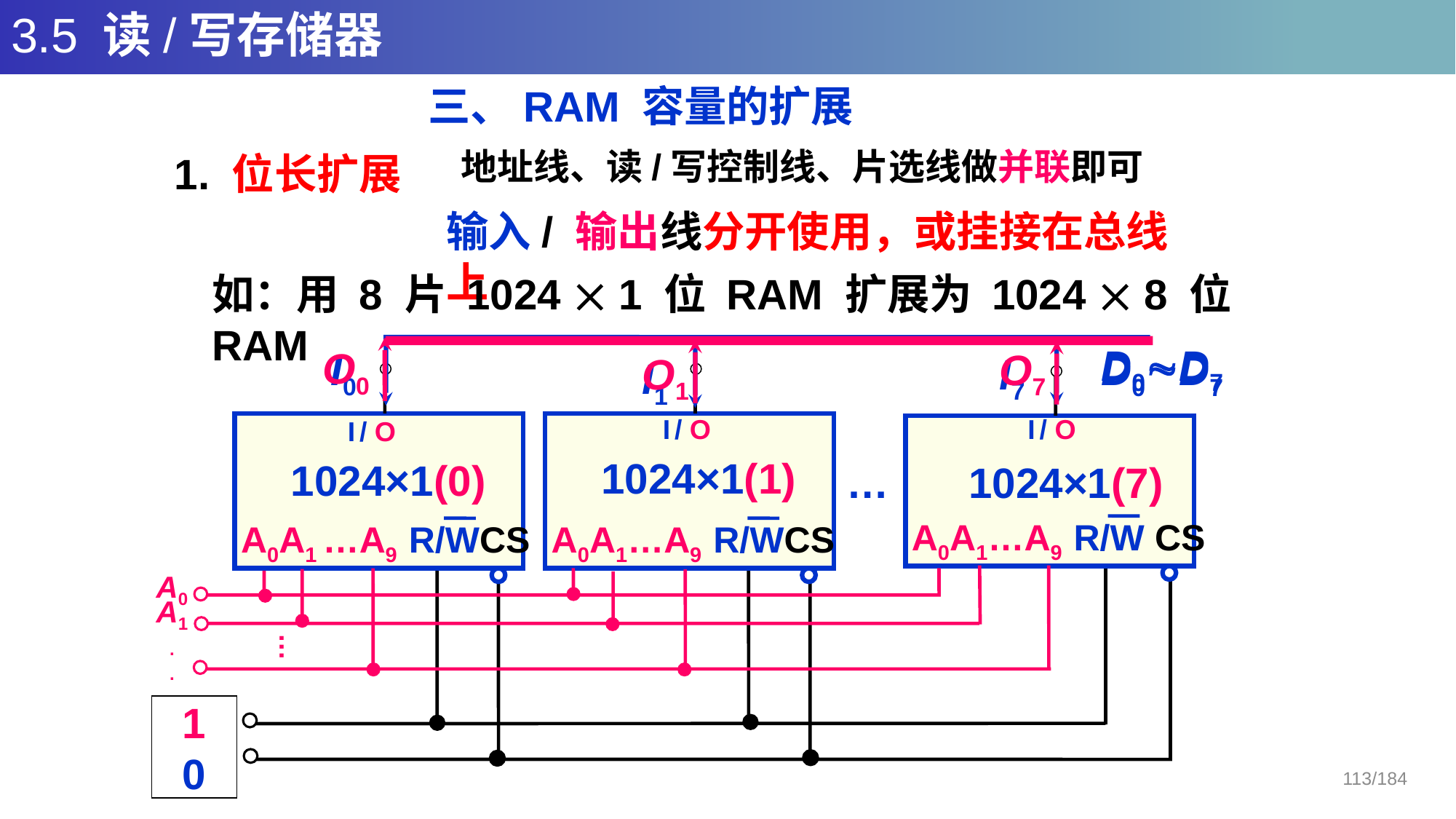

# 3.5 读/写存储器
三、RAM 容量的扩展
地址线、读/写控制线、片选线做并联即可
1. 位长扩展
输入/ 输出线分开使用，或挂接在总线上
如：用 8 片 1024 × 1 位 RAM 扩展为 1024 × 8 位 RAM
D0∼D7
O0

O7

O1
I0
D0∼D7

I7

I1

I / O

1024×1(0)
A0A1 …A9  R/WCS

I / O

1024×1(1)
A0A1…A9  R/WCS

I / O

1024×1(7)
A0A1…A9  R/W CS

…

…

A0
A1
.
.

A9
R / W

1
0
0
0
CS

113/184